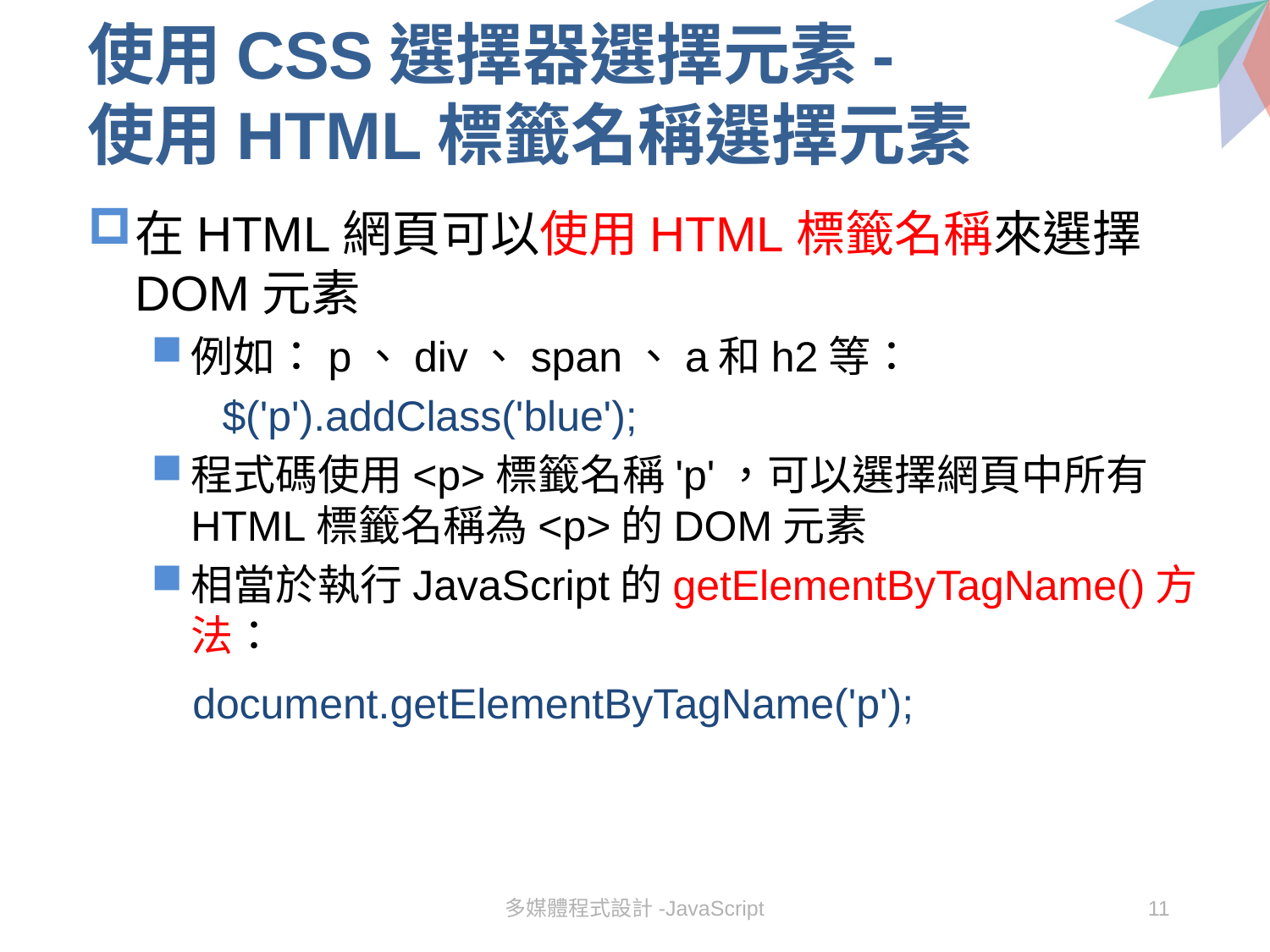

# 使用CSS選擇器選擇元素- 使用HTML標籤名稱選擇元素
在HTML網頁可以使用HTML標籤名稱來選擇DOM元素
例如：p、div、span、a和h2等：
      $('p').addClass('blue');
程式碼使用<p>標籤名稱'p'，可以選擇網頁中所有HTML標籤名稱為<p>的DOM元素
相當於執行JavaScript的getElementByTagName()方法：
   document.getElementByTagName('p');
多媒體程式設計-JavaScript
11